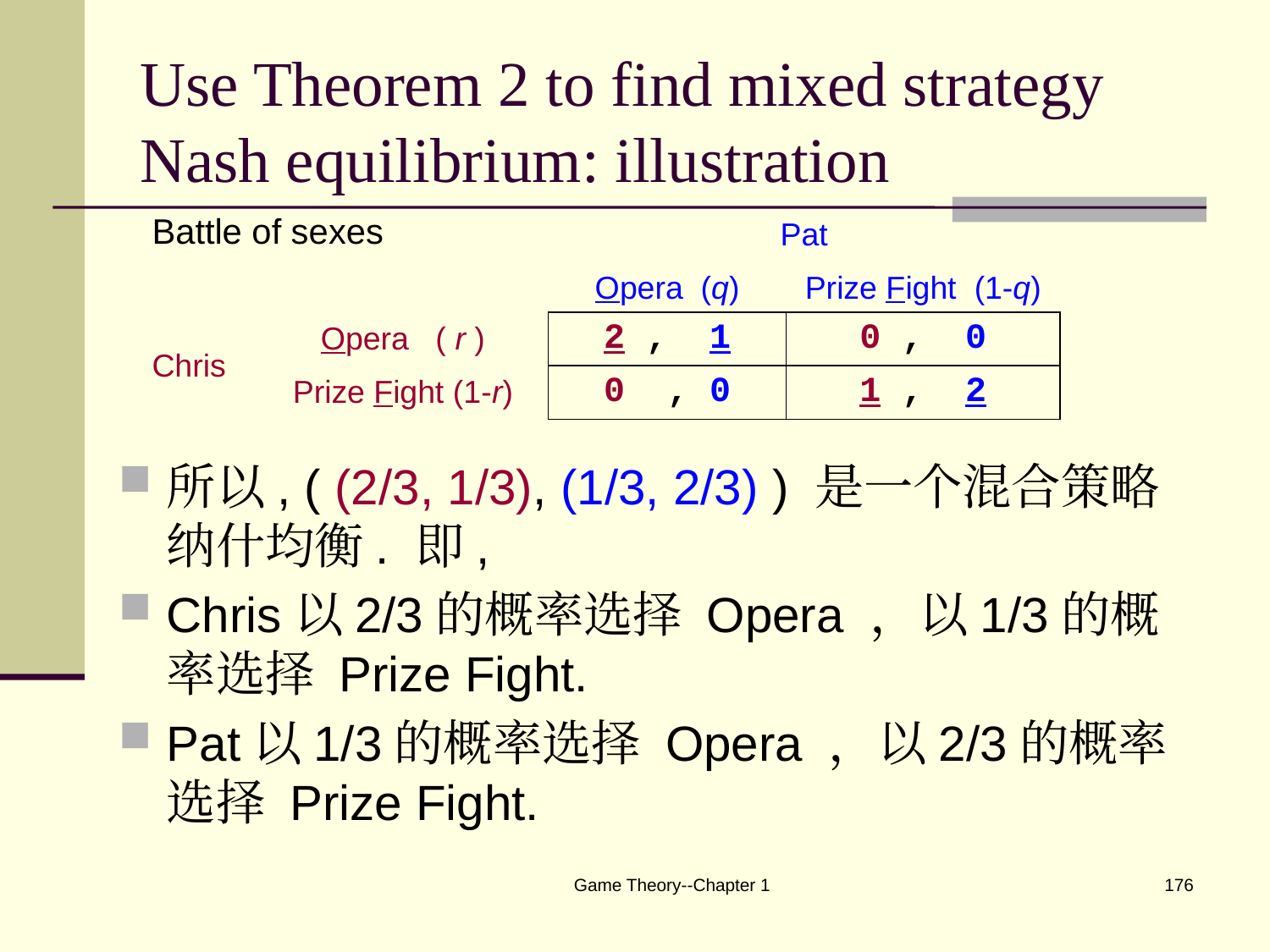

# Use Theorem 2 to find mixed strategy Nash equilibrium: illustration
| Battle of sexes |  | Pat |  |
| --- | --- | --- | --- |
|  |  | Opera (q) | Prize Fight (1-q) |
| Chris | Opera ( r ) | 2 , 1 | 0 , 0 |
|  | Prize Fight (1-r) | 0 , 0 | 1 , 2 |
所以, ( (2/3, 1/3), (1/3, 2/3) ) 是一个混合策略纳什均衡. 即,
Chris以2/3的概率选择 Opera ，以1/3的概率选择 Prize Fight.
Pat以1/3的概率选择 Opera ，以2/3的概率选择 Prize Fight.
Game Theory--Chapter 1
176